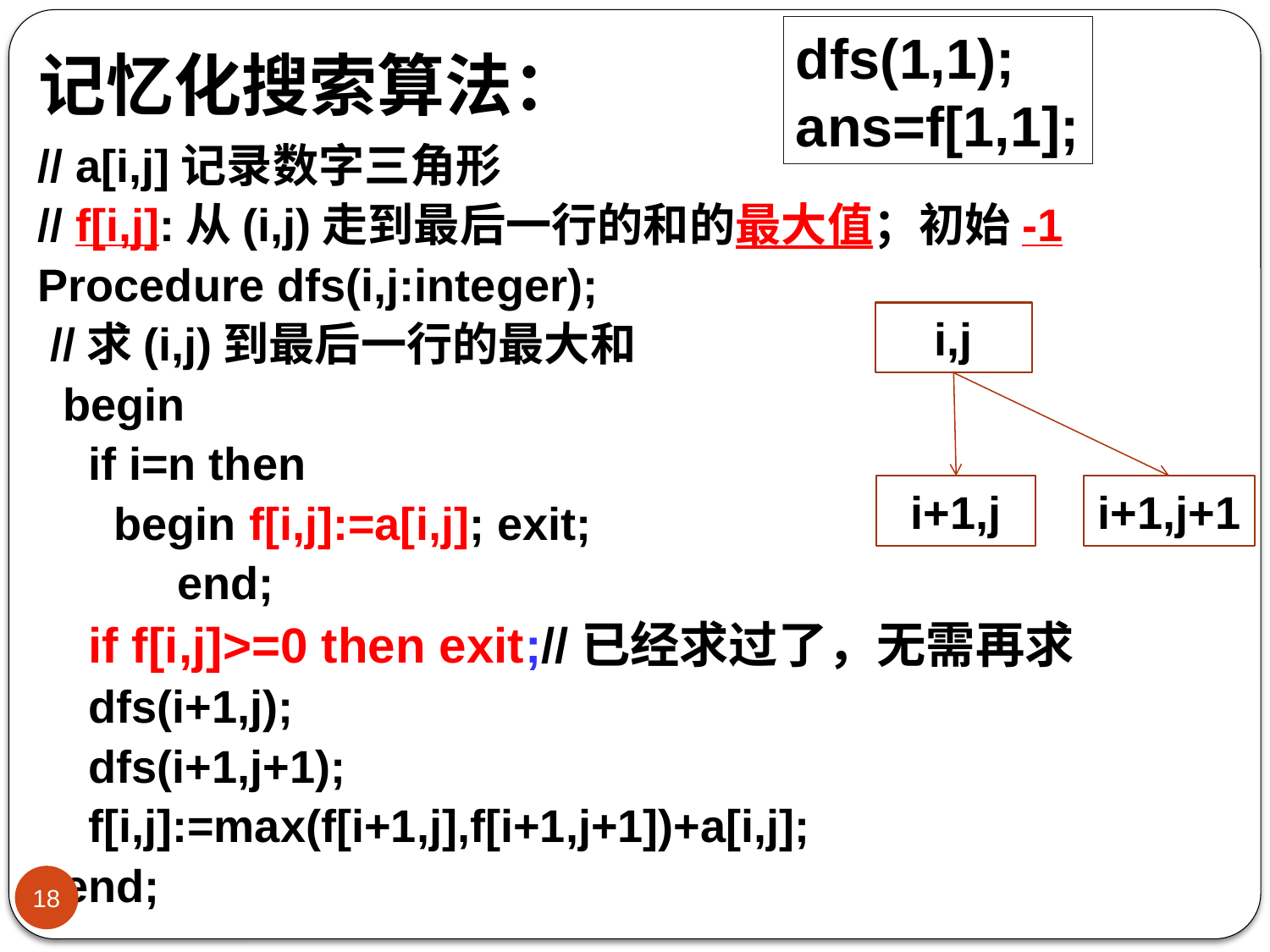

dfs(1,1);
ans=f[1,1];
# 记忆化搜索算法：
// a[i,j]记录数字三角形
// f[i,j]:从(i,j)走到最后一行的和的最大值；初始-1
Procedure dfs(i,j:integer);
 //求(i,j)到最后一行的最大和
  begin
    if i=n then
      begin f[i,j]:=a[i,j]; exit;
	 end;
    if f[i,j]>=0 then exit;//已经求过了，无需再求
    dfs(i+1,j);
    dfs(i+1,j+1);
    f[i,j]:=max(f[i+1,j],f[i+1,j+1])+a[i,j];
  end;
i,j
i+1,j
i+1,j+1
18